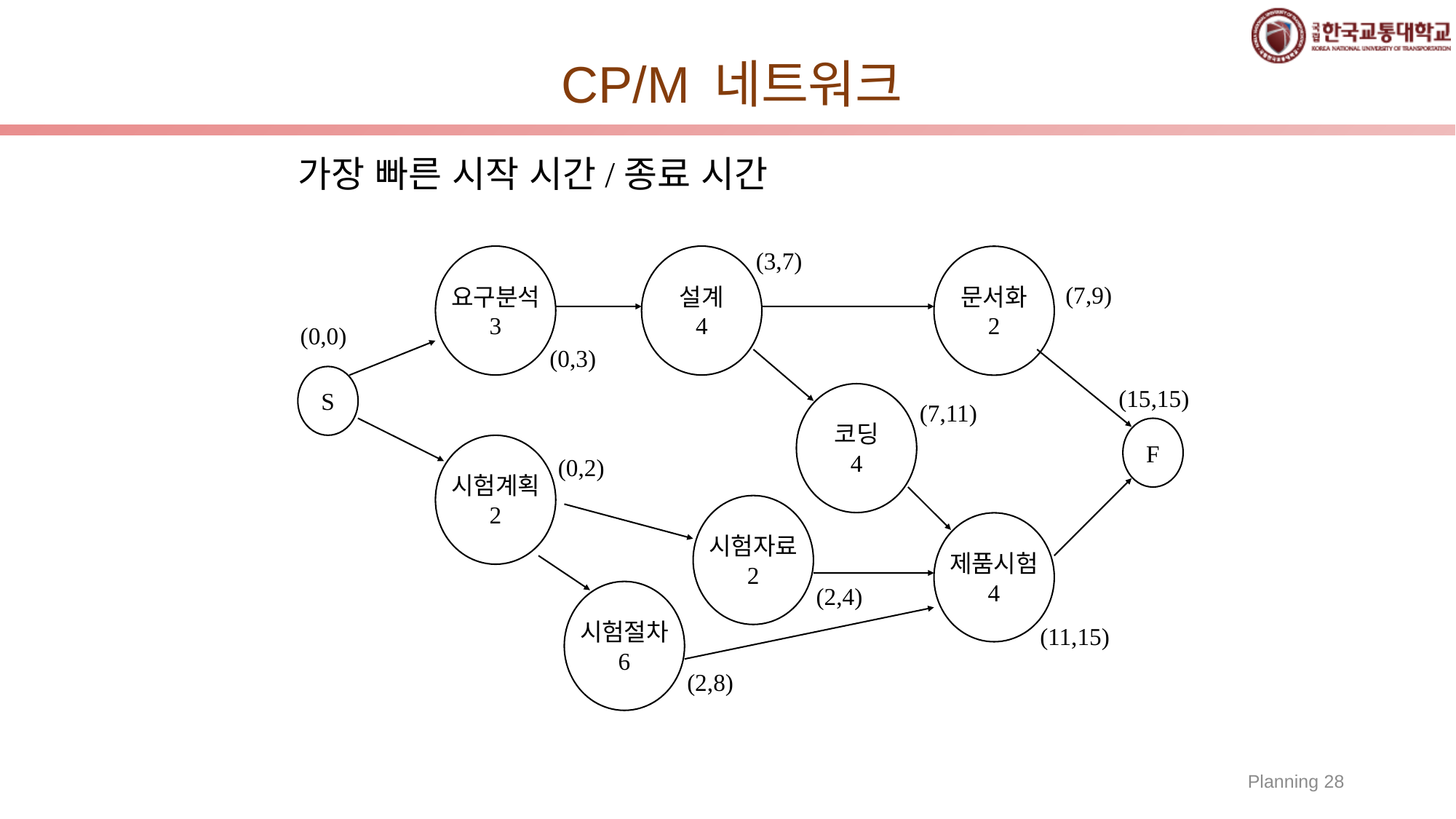

# CP/M 네트워크
가장 빠른 시작 시간/종료 시간
(3,7)
요구분석
3
설계
4
문서화
2

S
코딩
4

F
시험계획
2

시험자료
2

제품시험
4

시험절차
6

(7,9)
(0,0)
(0,3)
(15,15)
(7,11)
(0,2)
(2,4)
(11,15)
(2,8)
Planning 28